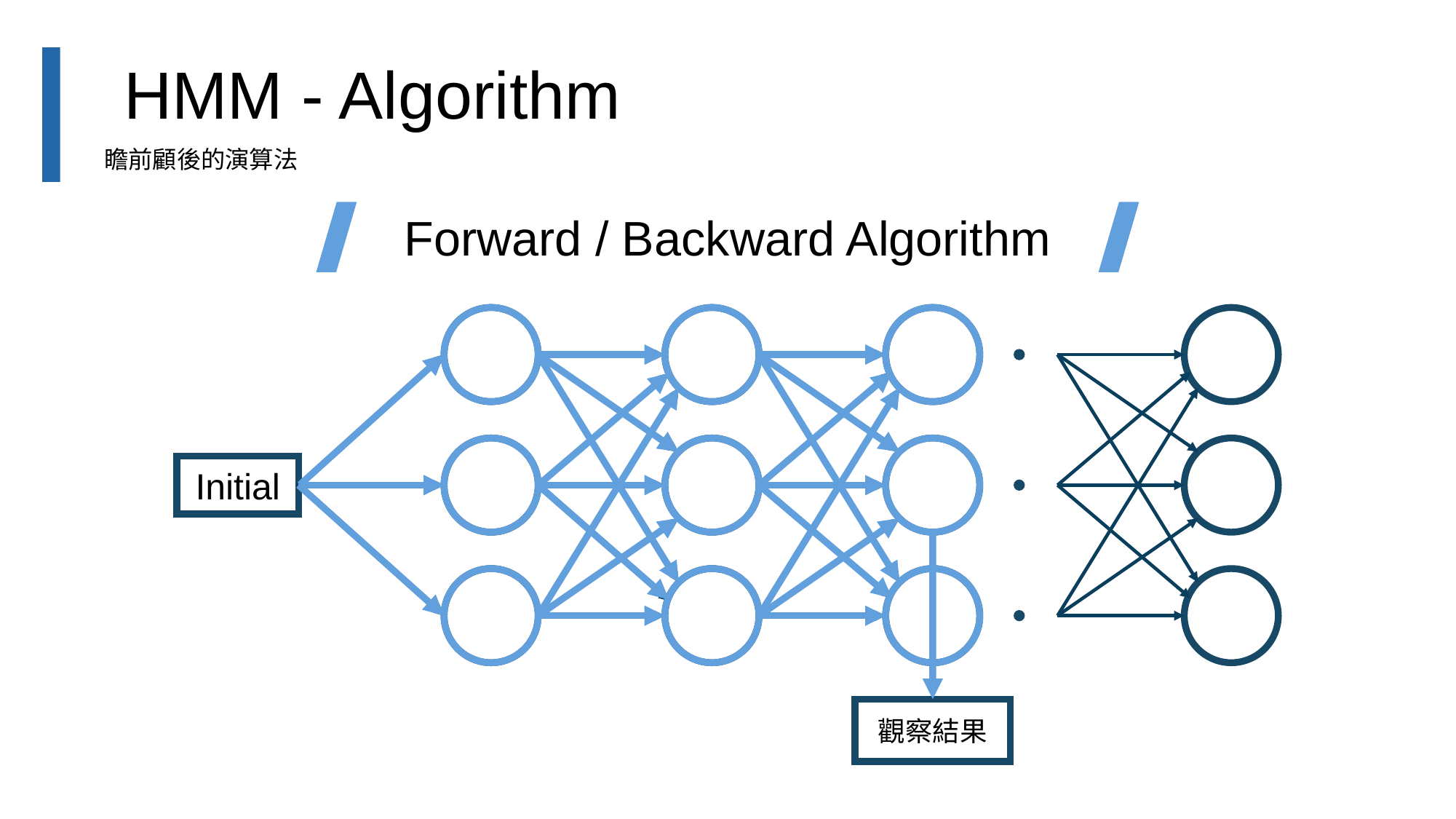

HMM - Algorithm
瞻前顧後的演算法

Forward / Backward Algorithm

Initial

觀察結果